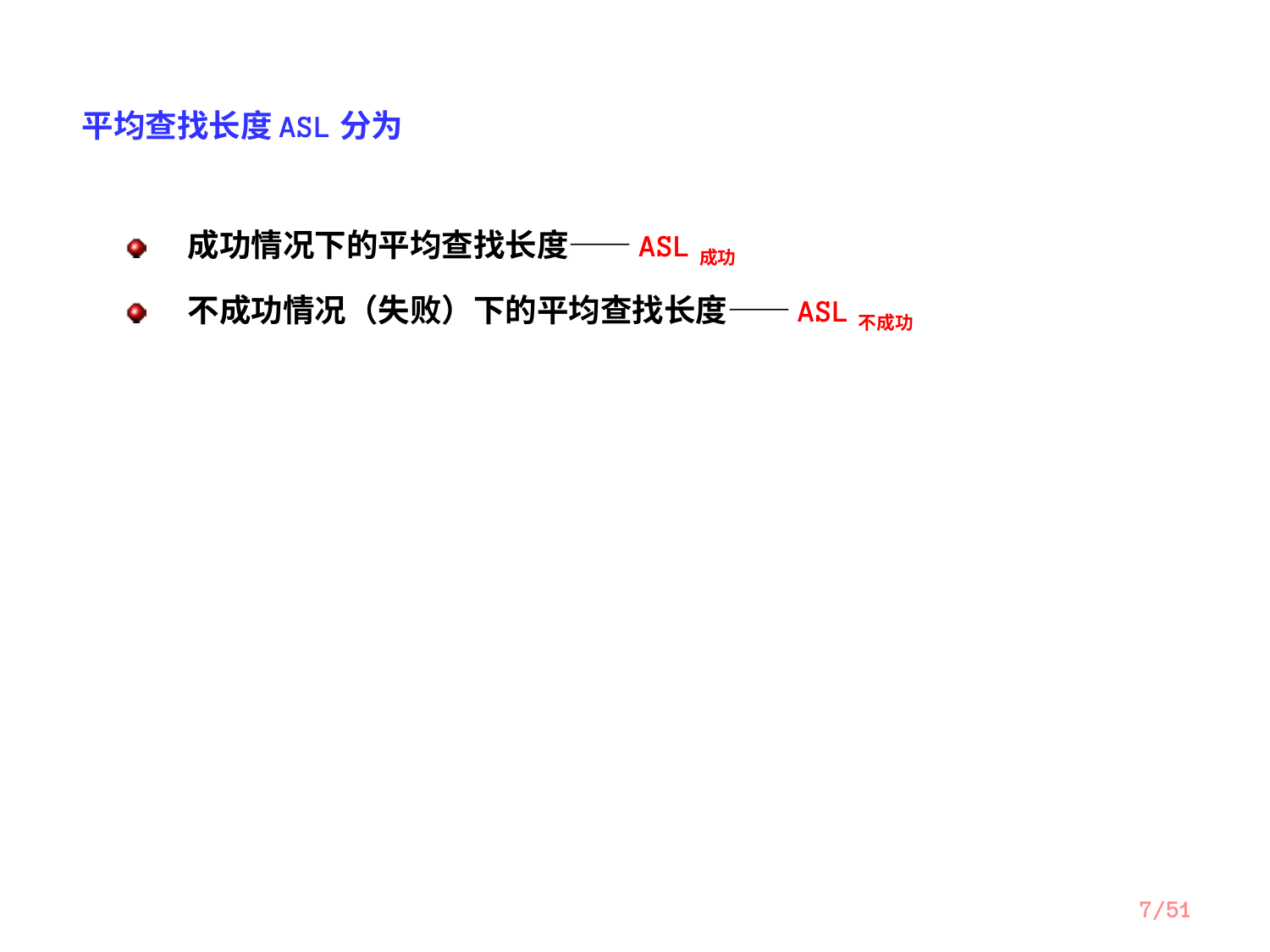

平均查找长度ASL分为
成功情况下的平均查找长度——ASL成功
不成功情况（失败）下的平均查找长度——ASL不成功
7/51